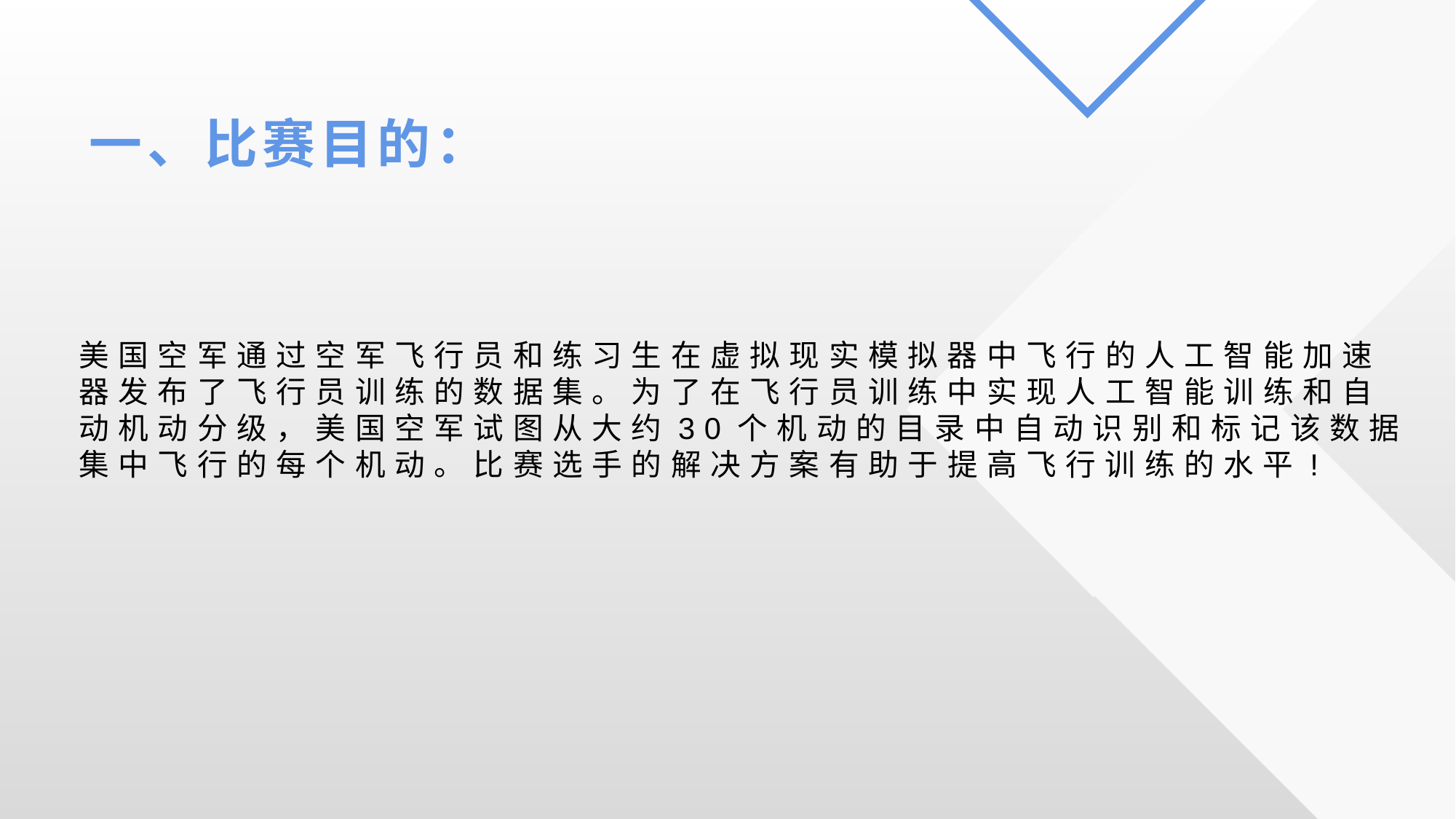

一、比赛目的：
美国空军通过空军飞行员和练习生在虚拟现实模拟器中飞行的人工智能加速器发布了飞行员训练的数据集。为了在飞行员训练中实现人工智能训练和自动机动分级，美国空军试图从大约30个机动的目录中自动识别和标记该数据集中飞行的每个机动。比赛选手的解决方案有助于提高飞行训练的水平!